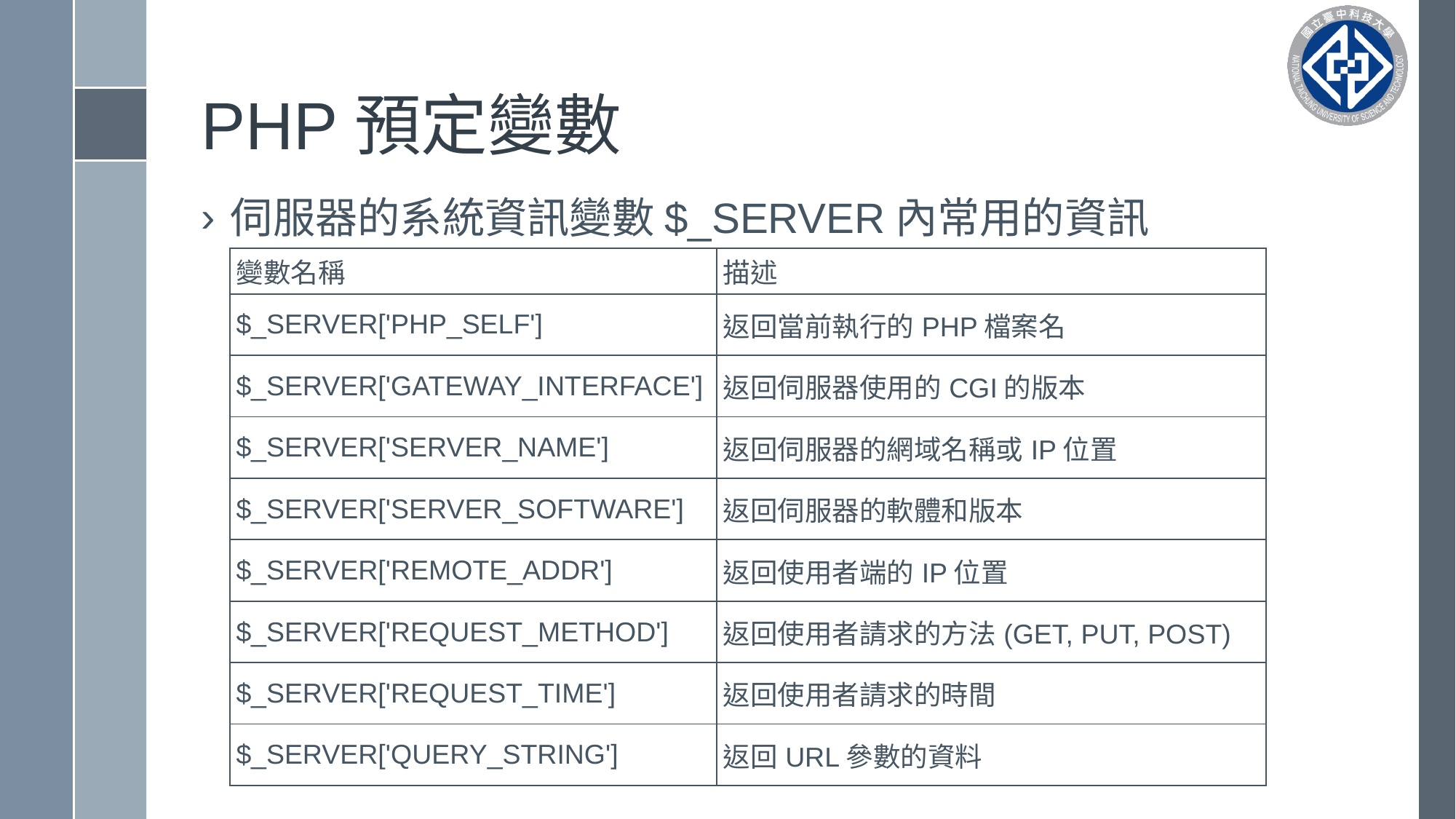

# PHP預定變數
伺服器的系統資訊變數$_SERVER內常用的資訊

| 變數名稱 | 描述 |
| --- | --- |
| $\_SERVER['PHP\_SELF'] | 返回當前執行的PHP檔案名 |
| $\_SERVER['GATEWAY\_INTERFACE'] | 返回伺服器使用的CGI的版本 |
| $\_SERVER['SERVER\_NAME'] | 返回伺服器的網域名稱或IP位置 |
| $\_SERVER['SERVER\_SOFTWARE'] | 返回伺服器的軟體和版本 |
| $\_SERVER['REMOTE\_ADDR'] | 返回使用者端的IP位置 |
| $\_SERVER['REQUEST\_METHOD'] | 返回使用者請求的方法(GET, PUT, POST) |
| $\_SERVER['REQUEST\_TIME'] | 返回使用者請求的時間 |
| $\_SERVER['QUERY\_STRING'] | 返回URL參數的資料 |